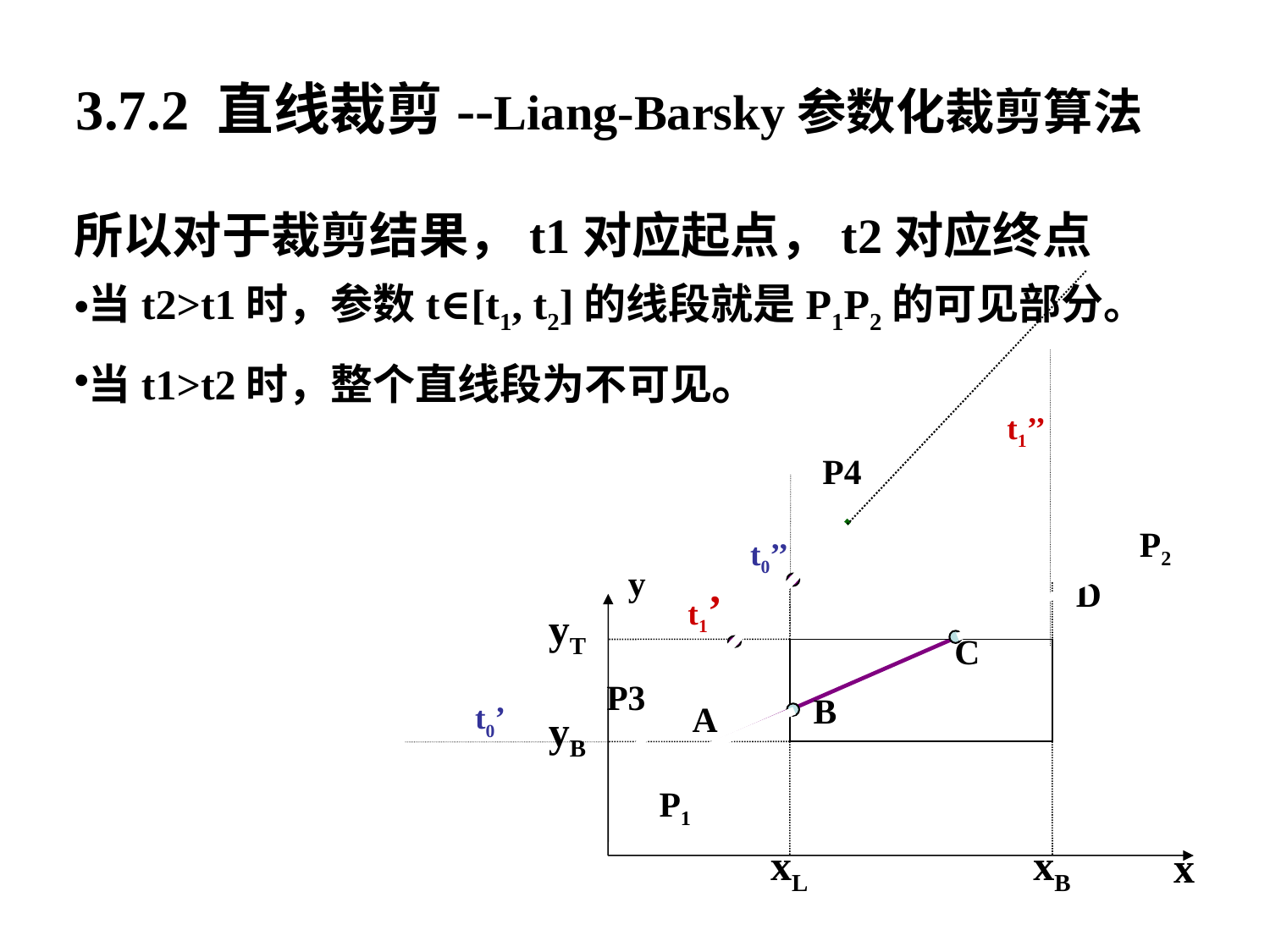

3.7.2 直线裁剪--Liang-Barsky参数化裁剪算法
所以对于裁剪结果，t1对应起点，t2对应终点
当t2>t1时，参数t∈[t1, t2]的线段就是P1P2的可见部分。
当t1>t2时，整个直线段为不可见。

t1’’
P4

P2

t0’’
y

D
t1’

yT
C

P3
B

A
t0’
yB

P1
xL
xB
x